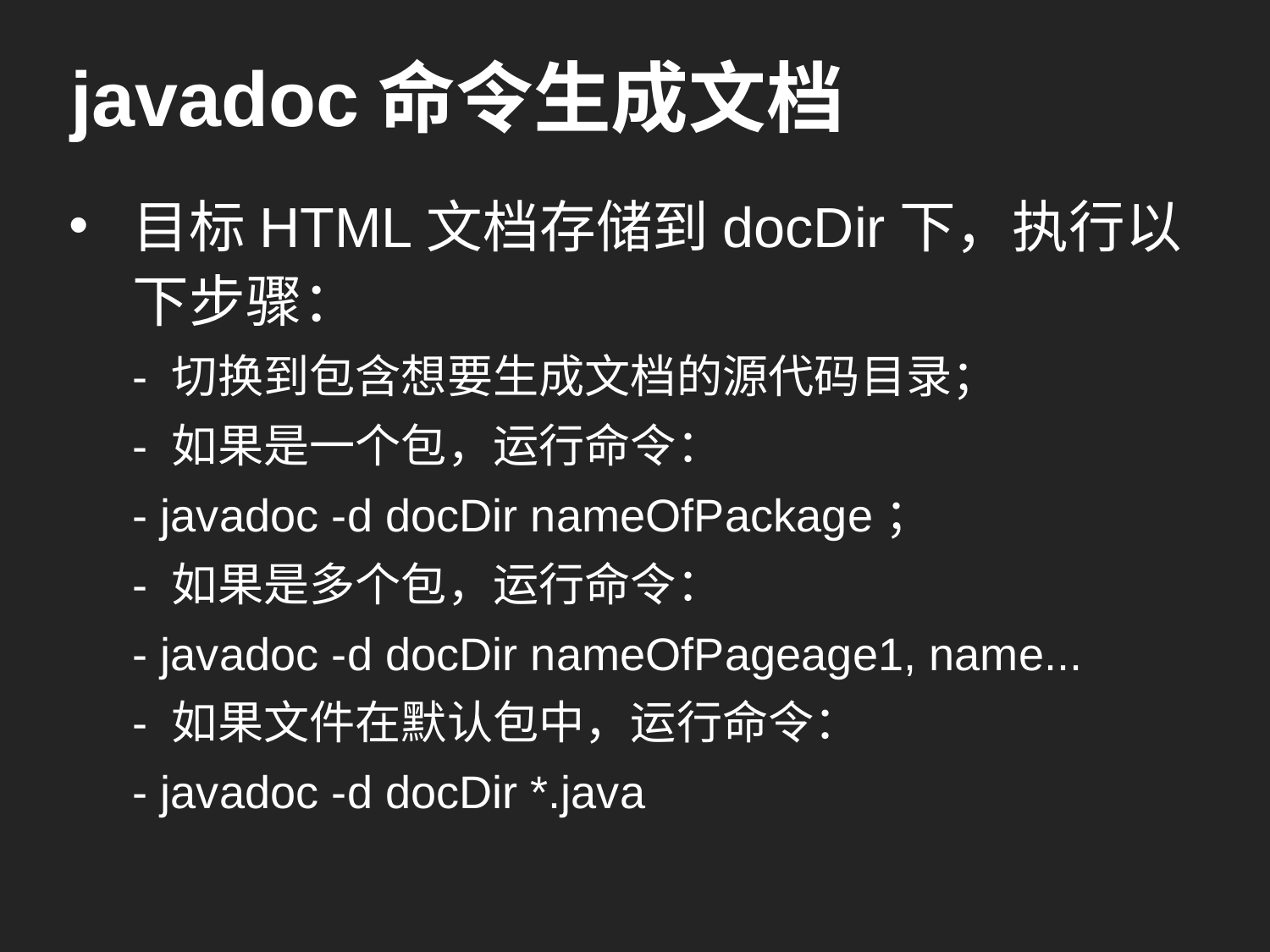

# javadoc命令生成文档
目标HTML文档存储到docDir下，执行以下步骤：
- 切换到包含想要生成文档的源代码目录；
- 如果是一个包，运行命令：
- javadoc -d docDir nameOfPackage；
- 如果是多个包，运行命令：
- javadoc -d docDir nameOfPageage1, name...
- 如果文件在默认包中，运行命令：
- javadoc -d docDir *.java